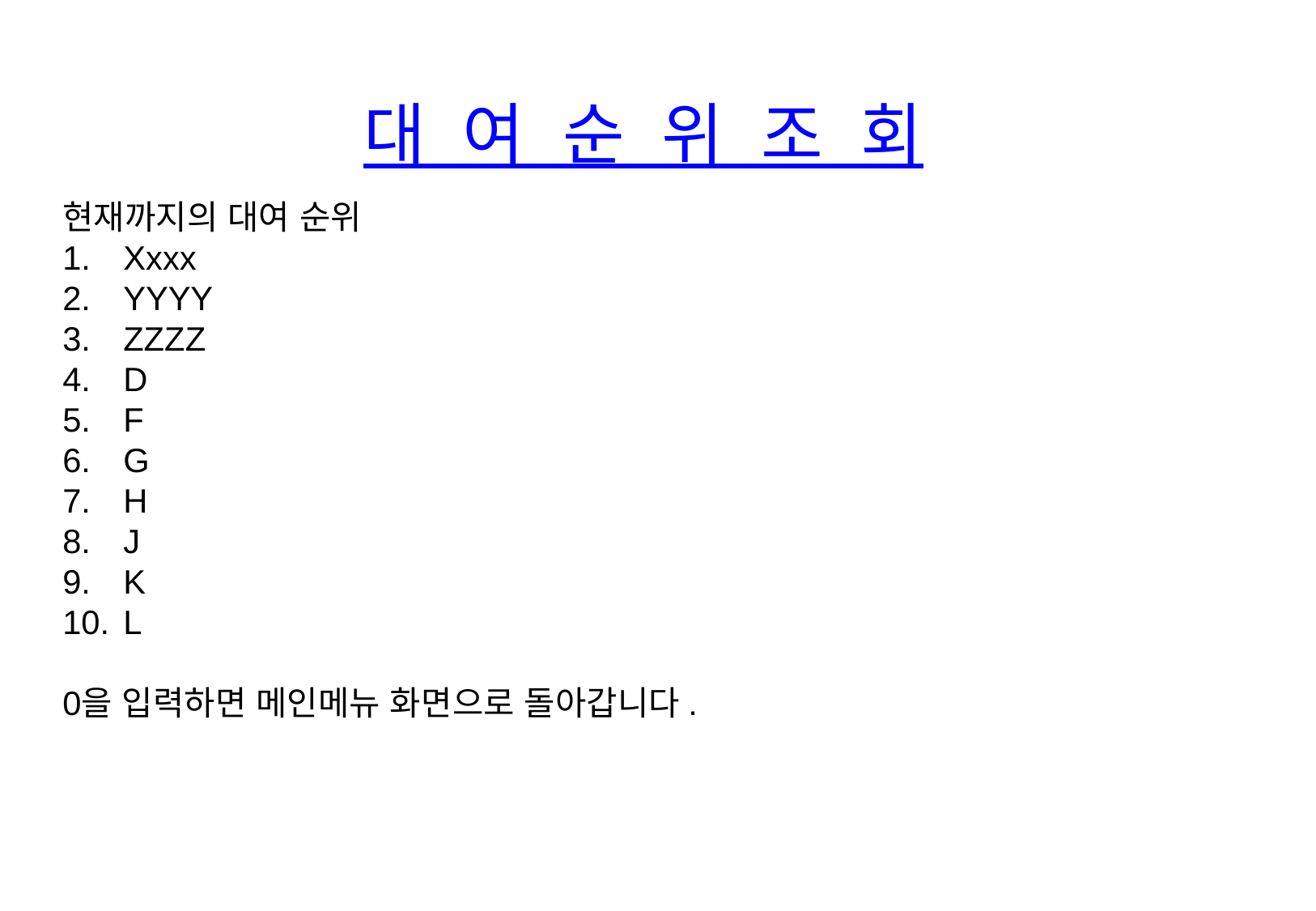

대  여  순  위  조  회
현재까지의 대여 순위
Xxxx
YYYY
ZZZZ
D
F
G
H
J
K
L

0을 입력하면 메인메뉴 화면으로 돌아갑니다.